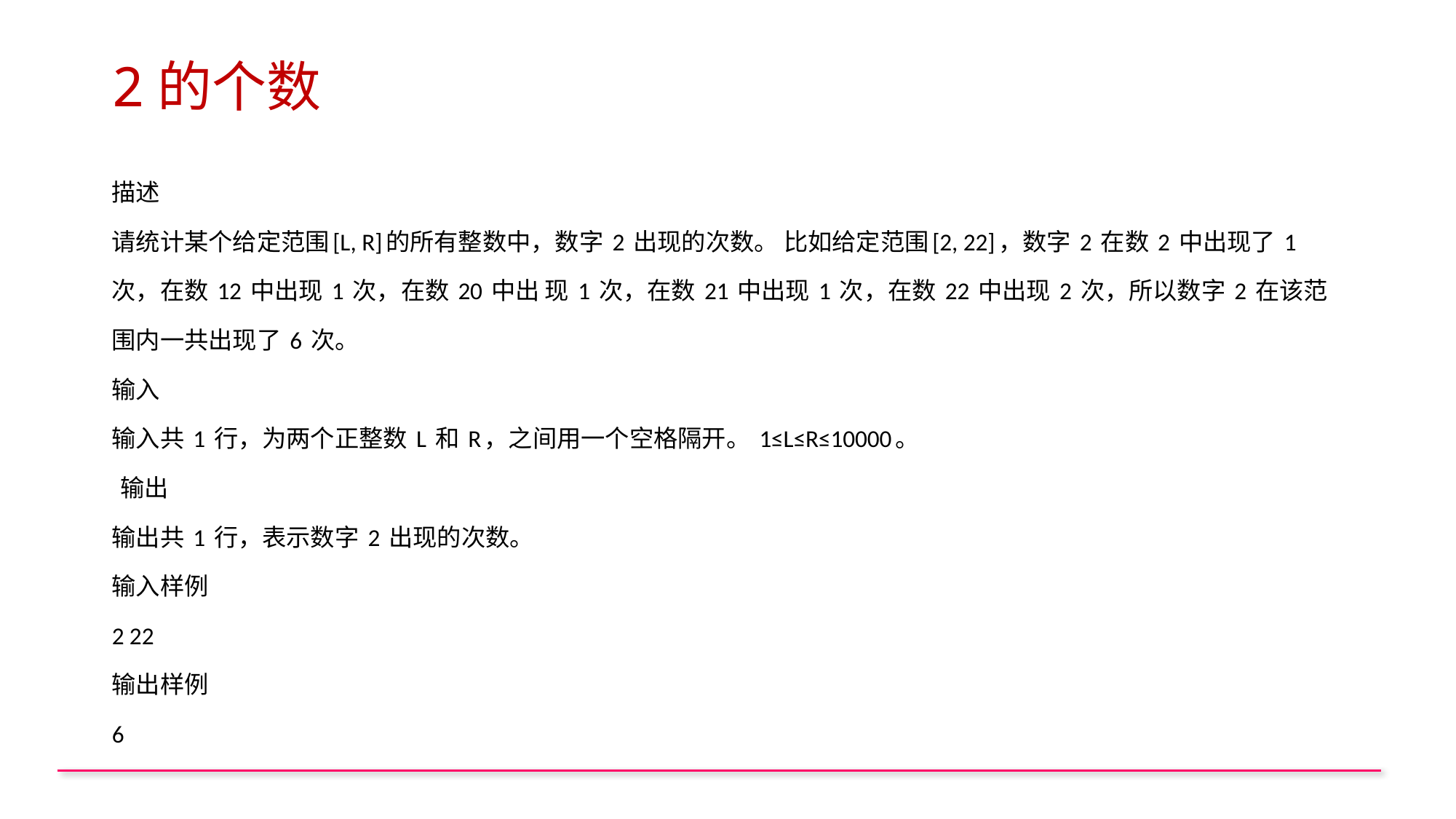

# 2的个数
描述
请统计某个给定范围[L, R]的所有整数中，数字 2 出现的次数。 比如给定范围[2, 22]，数字 2 在数 2 中出现了 1 次，在数 12 中出现 1 次，在数 20 中出 现 1 次，在数 21 中出现 1 次，在数 22 中出现 2 次，所以数字 2 在该范围内一共出现了 6 次。
输入
输入共 1 行，为两个正整数 L 和 R，之间用一个空格隔开。 1≤L≤R≤10000。
 输出
输出共 1 行，表示数字 2 出现的次数。
输入样例
2 22
输出样例
6